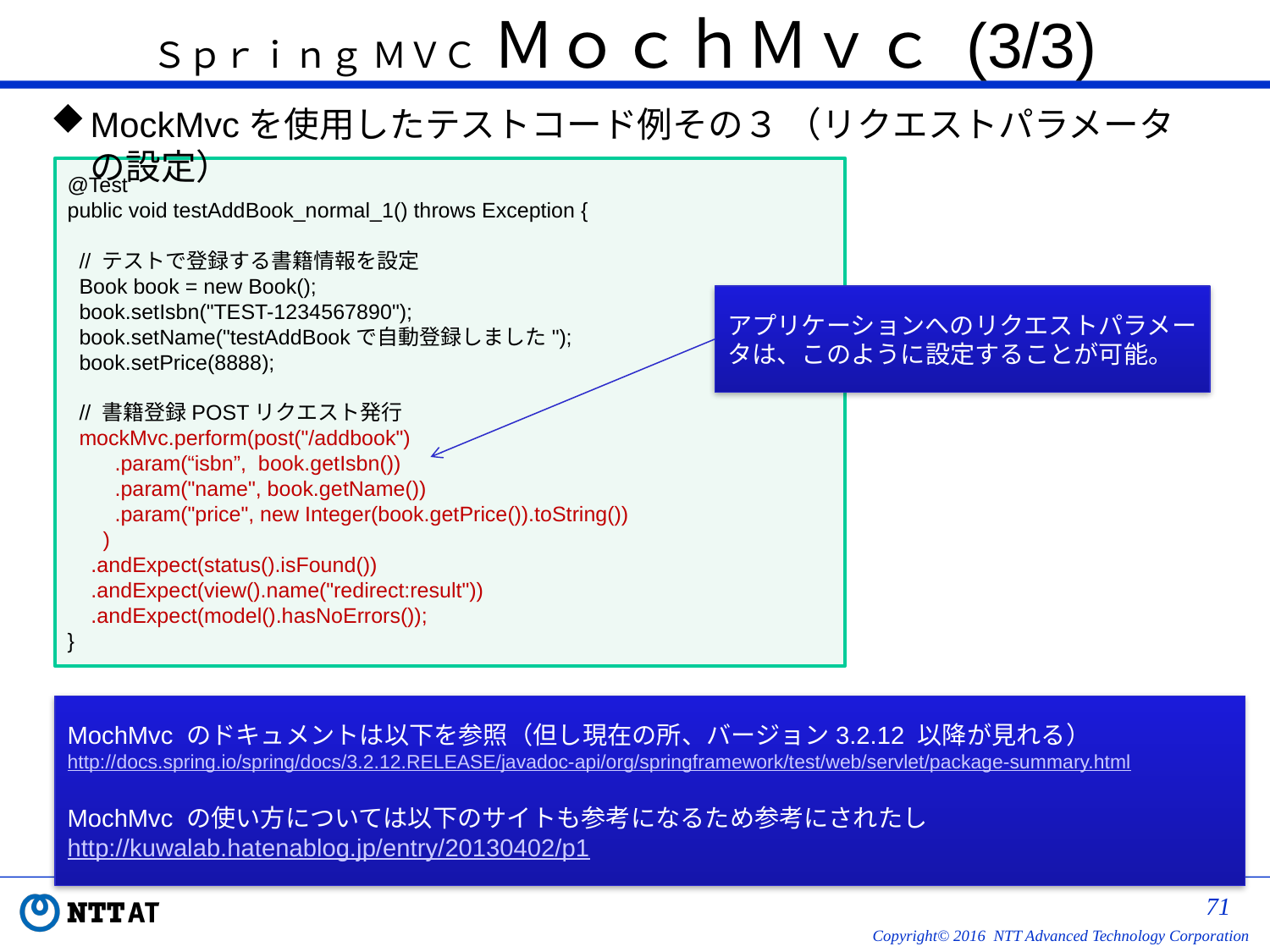

# Ｓｐｒｉｎｇ ＭＶＣ ＭｏｃｈＭｖｃ (3/3)
MockMvcを使用したテストコード例その３ （リクエストパラメータの設定）
@Test
public void testAddBook_normal_1() throws Exception {

  // テストで登録する書籍情報を設定
  Book book = new Book();
  book.setIsbn("TEST-1234567890");
  book.setName("testAddBookで自動登録しました");
  book.setPrice(8888);

  // 書籍登録POSTリクエスト発行
  mockMvc.perform(post("/addbook")
        .param(“isbn”,  book.getIsbn())
        .param("name", book.getName())
        .param("price", new Integer(book.getPrice()).toString())
      )
    .andExpect(status().isFound())
    .andExpect(view().name("redirect:result"))
    .andExpect(model().hasNoErrors());
}
アプリケーションへのリクエストパラメータは、このように設定することが可能。
MochMvc のドキュメントは以下を参照（但し現在の所、バージョン3.2.12 以降が見れる）
http://docs.spring.io/spring/docs/3.2.12.RELEASE/javadoc-api/org/springframework/test/web/servlet/package-summary.html

MochMvc の使い方については以下のサイトも参考になるため参考にされたし
http://kuwalab.hatenablog.jp/entry/20130402/p1
71